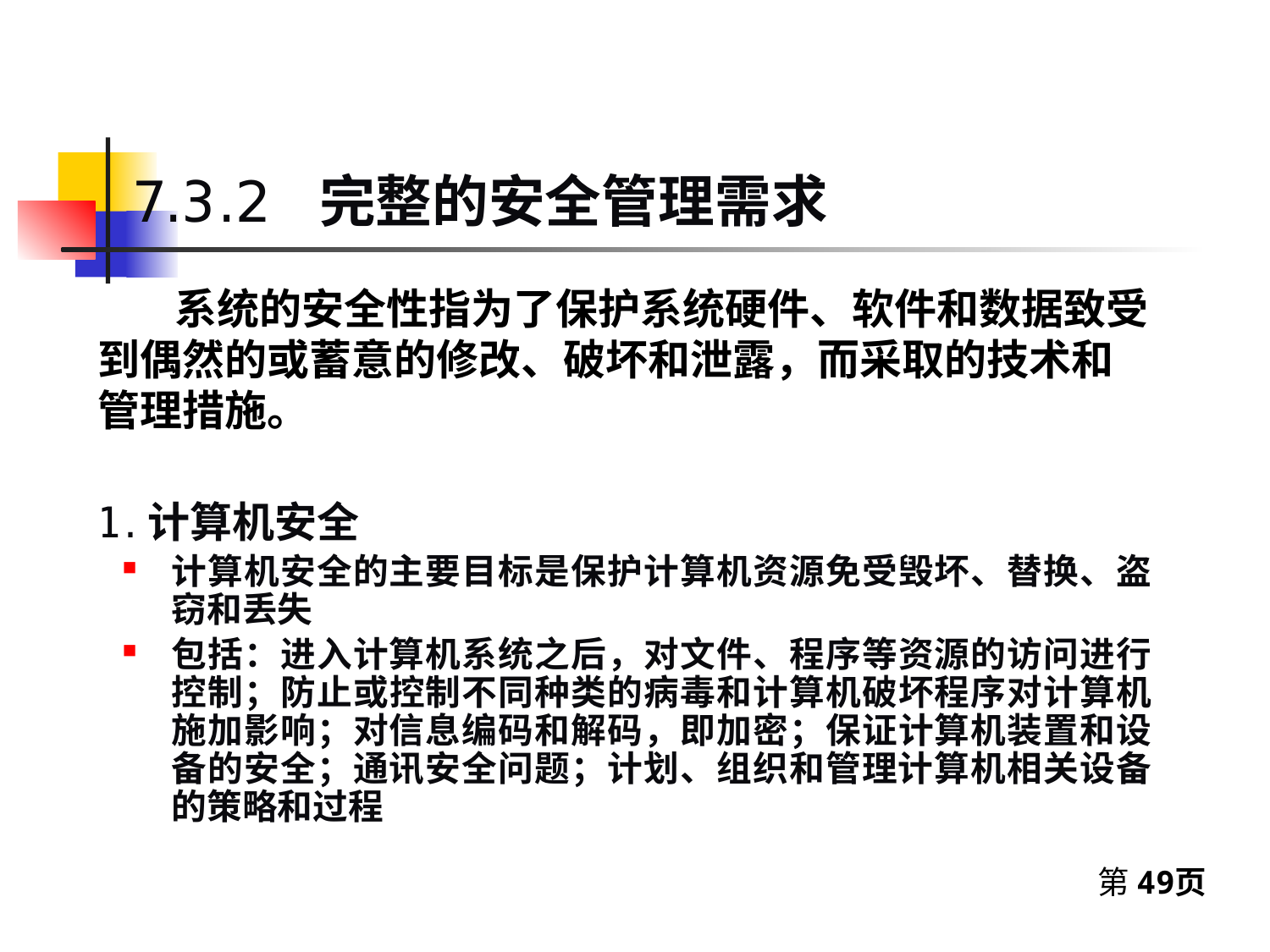

7.3.2  完整的安全管理需求
       系统的安全性指为了保护系统硬件、软件和数据致受到偶然的或蓄意的修改、破坏和泄露，而采取的技术和管理措施。

1.计算机安全
计算机安全的主要目标是保护计算机资源免受毁坏、替换、盗窃和丢失
包括：进入计算机系统之后，对文件、程序等资源的访问进行控制；防止或控制不同种类的病毒和计算机破坏程序对计算机施加影响；对信息编码和解码，即加密；保证计算机装置和设备的安全；通讯安全问题；计划、组织和管理计算机相关设备的策略和过程